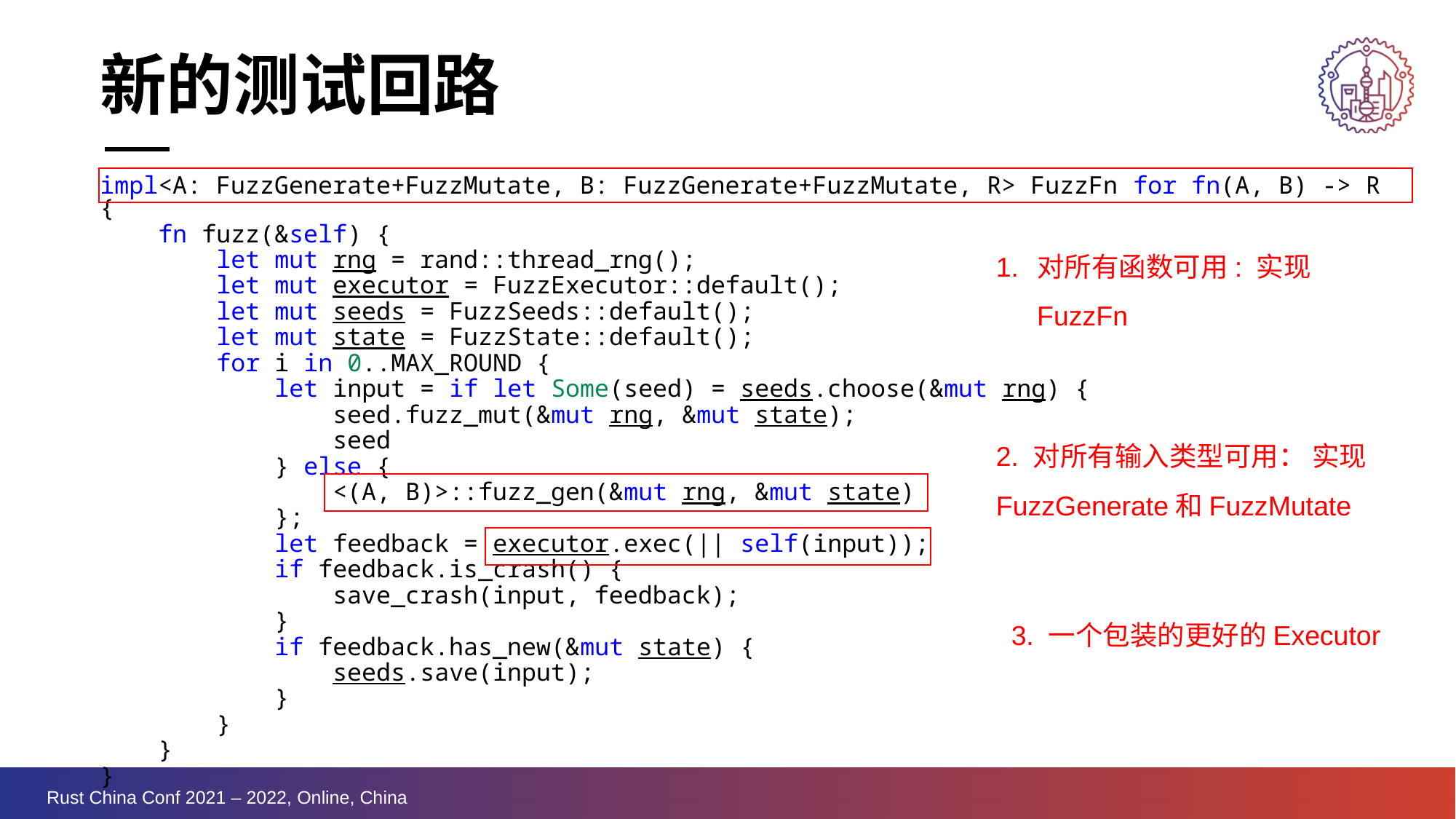

新的测试回路

impl<A: FuzzGenerate+FuzzMutate, B: FuzzGenerate+FuzzMutate, R> FuzzFn for fn(A, B) -> R {
    fn fuzz(&self) {
        let mut rng = rand::thread_rng();
        let mut executor = FuzzExecutor::default();
        let mut seeds = FuzzSeeds::default();
        let mut state = FuzzState::default();
        for i in 0..MAX_ROUND {
            let input = if let Some(seed) = seeds.choose(&mut rng) {
                seed.fuzz_mut(&mut rng, &mut state);
                seed
            } else {
                <(A, B)>::fuzz_gen(&mut rng, &mut state)
            };
            let feedback = executor.exec(|| self(input));
            if feedback.is_crash() {
                save_crash(input, feedback);
            }
            if feedback.has_new(&mut state) {
                seeds.save(input);
            }
        }
    }
}
对所有函数可用: 实现FuzzFn
2. 对所有输入类型可用： 实现FuzzGenerate和FuzzMutate

3. 一个包装的更好的Executor